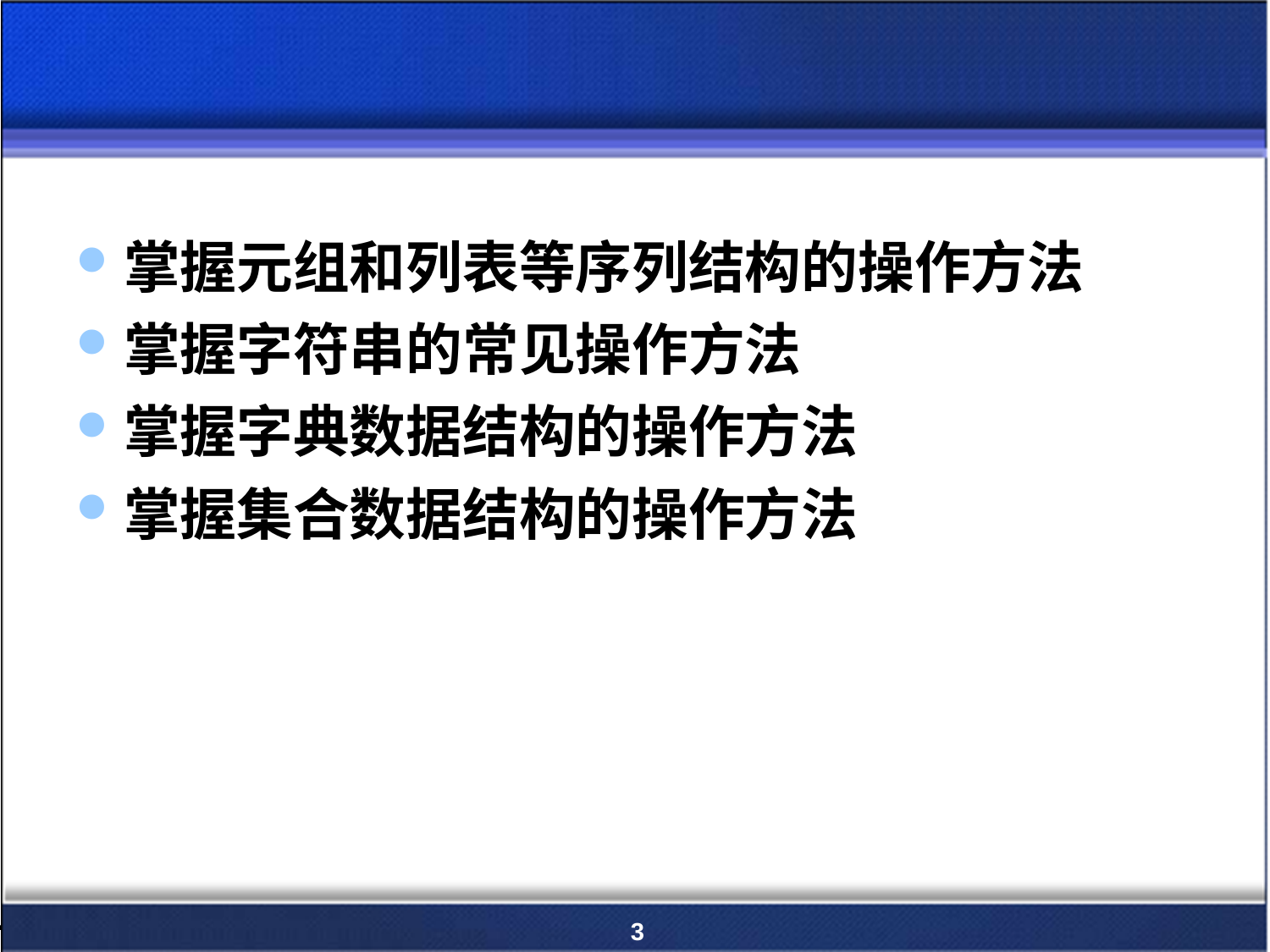

#
掌握元组和列表等序列结构的操作方法
掌握字符串的常见操作方法
掌握字典数据结构的操作方法
掌握集合数据结构的操作方法

3